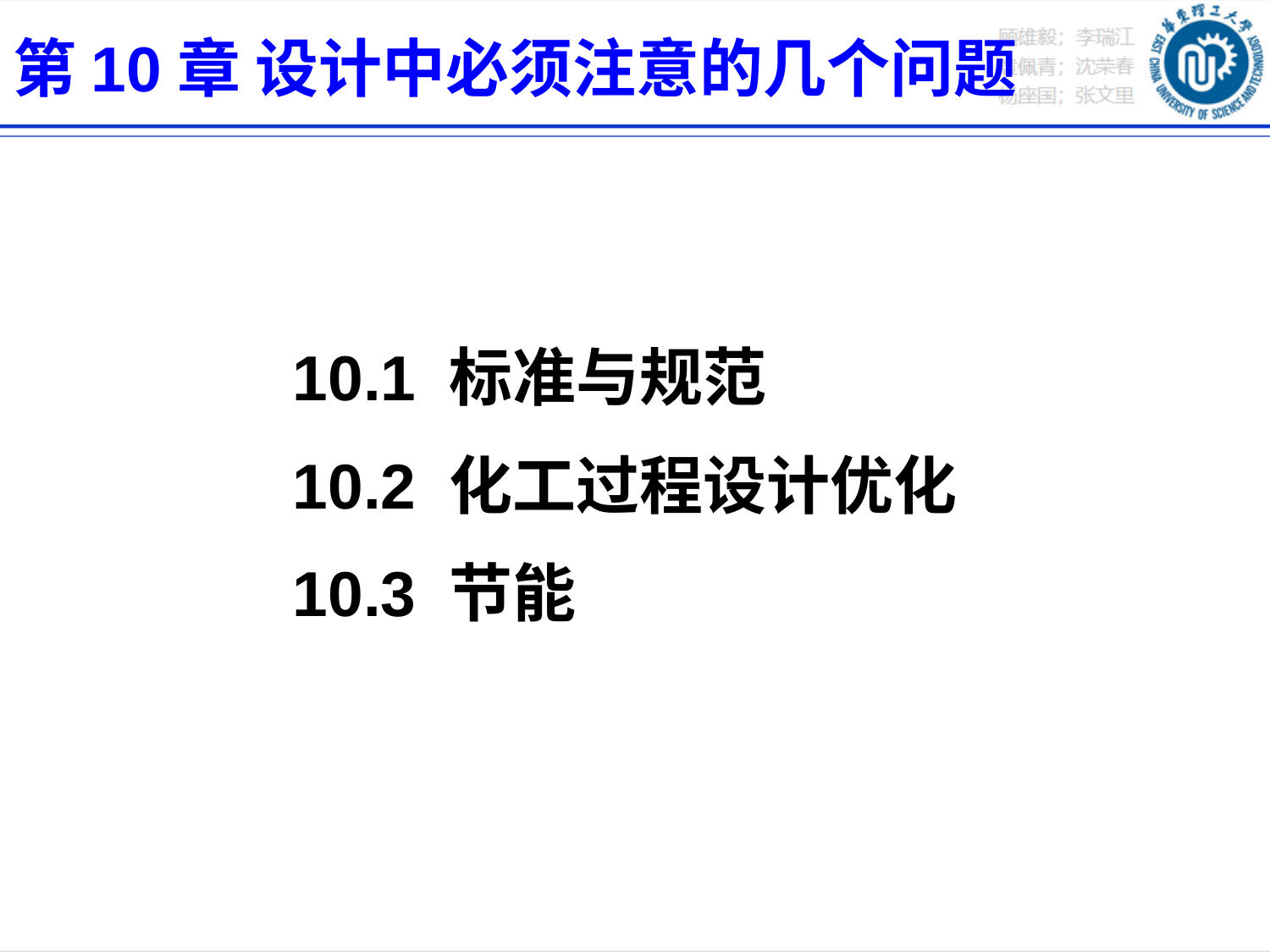

# 第10章 设计中必须注意的几个问题
10.1 标准与规范
10.2 化工过程设计优化
10.3 节能